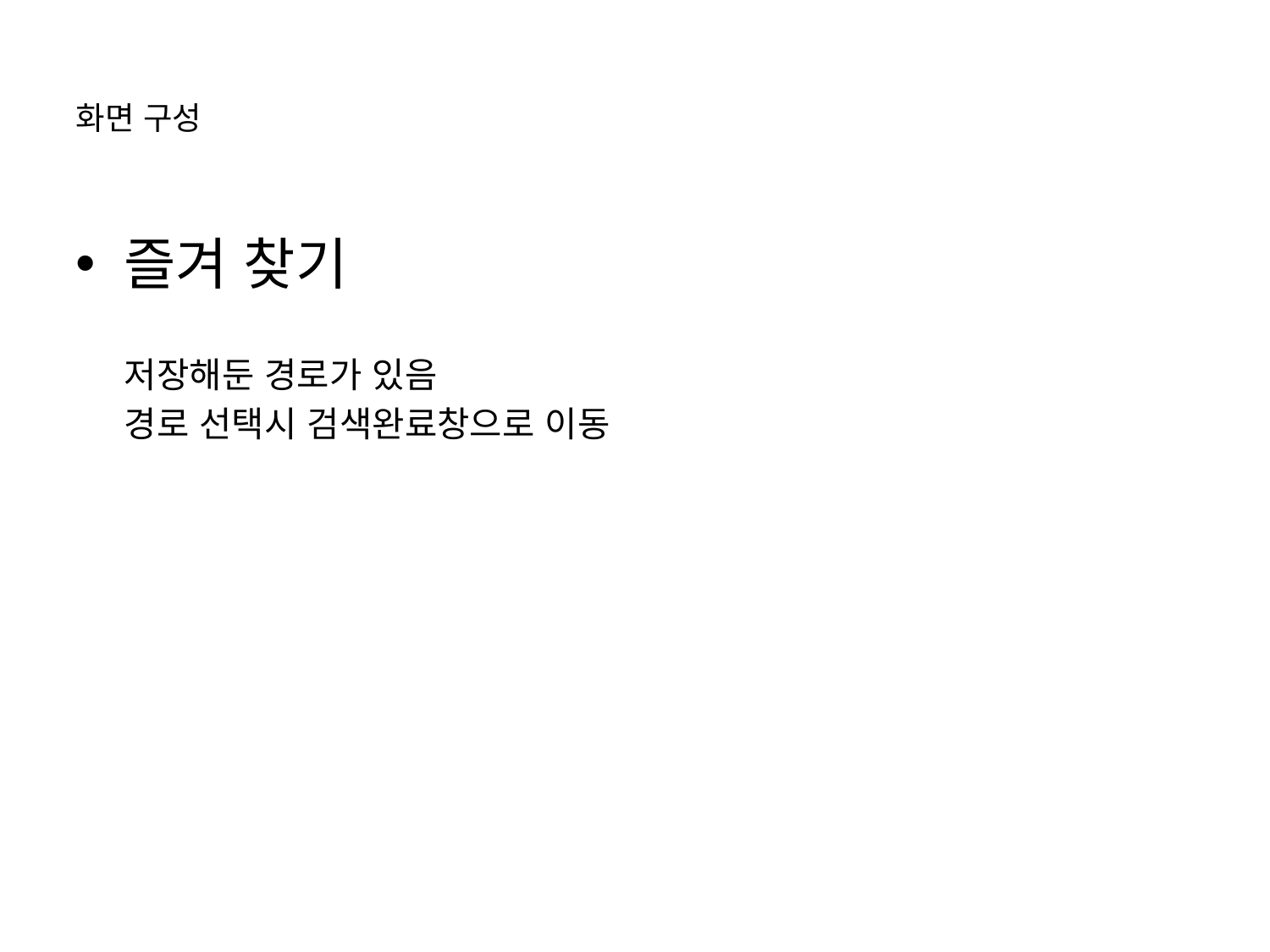

# 화면 구성
즐겨 찾기

    저장해둔 경로가 있음
    경로 선택시 검색완료창으로 이동